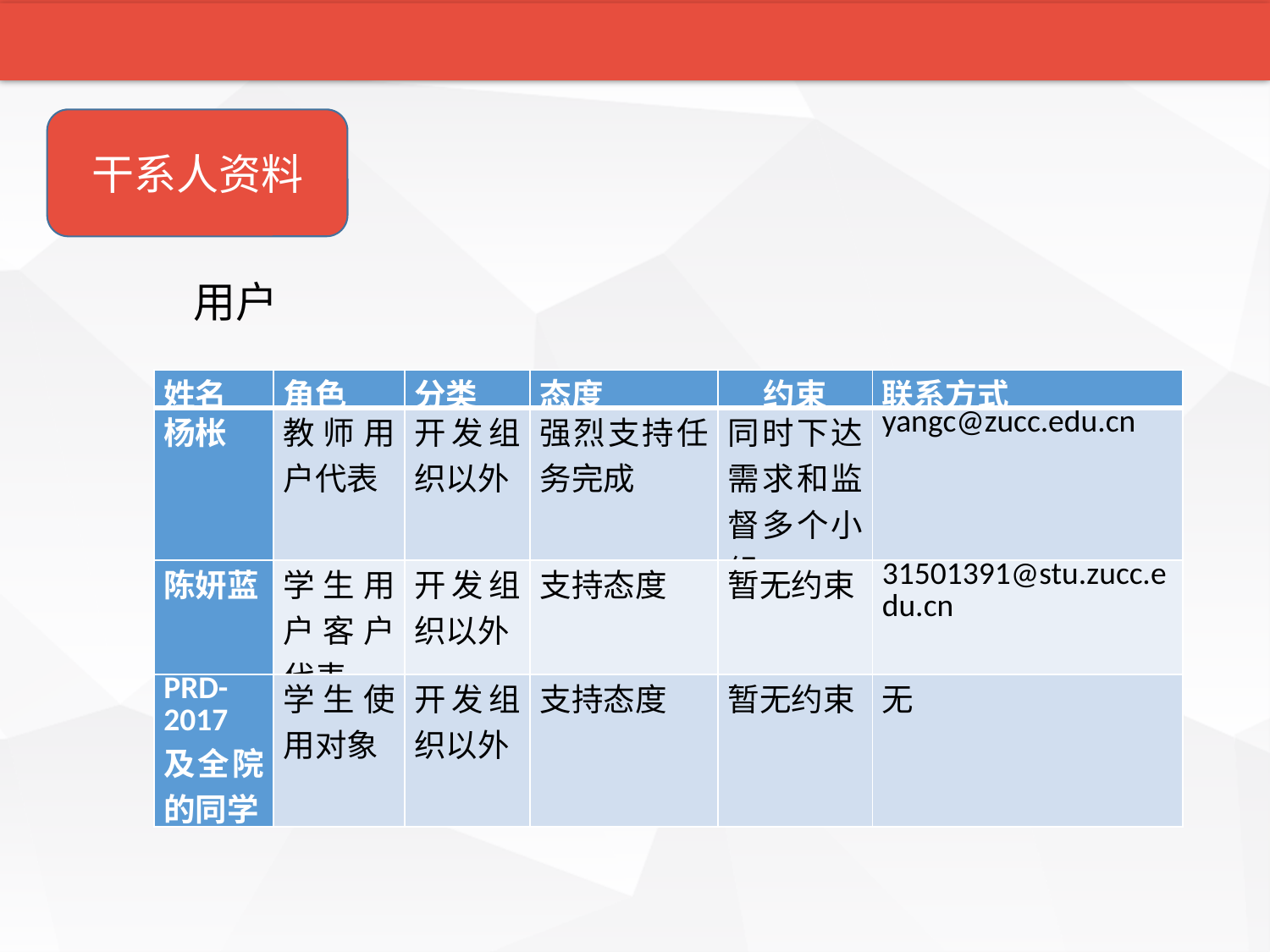

介绍
项说明
项目组织
支持条件
计划要点
成员分工

干系人资料
用户
| 姓名 | 角色 | 分类 | 态度 | 约束 | 联系方式 |
| --- | --- | --- | --- | --- | --- |
| 杨枨 | 教师用户代表 | 开发组织以外 | 强烈支持任务完成 | 同时下达需求和监督多个小组 | yangc@zucc.edu.cn |
| 陈妍蓝 | 学生用户客户代表 | 开发组织以外 | 支持态度 | 暂无约束 | 31501391@stu.zucc.edu.cn |
| PRD-2017及全院的同学 | 学生使用对象 | 开发组织以外 | 支持态度 | 暂无约束 | 无 |